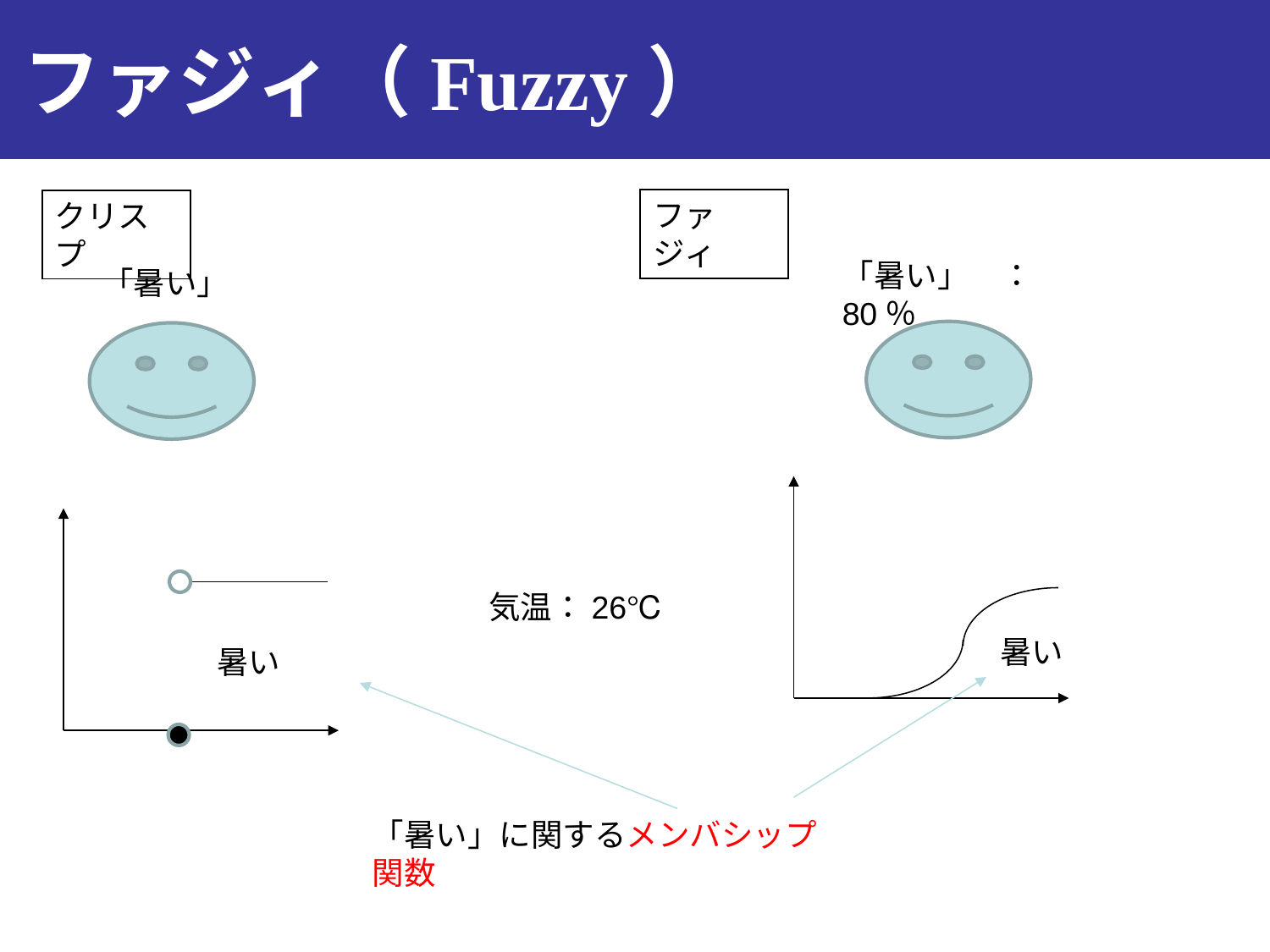

# ファジィ（Fuzzy）
ファジィ
クリスプ
「暑い」　：　80％
「暑い」

気温：26℃

暑い
暑い

「暑い」に関するメンバシップ関数